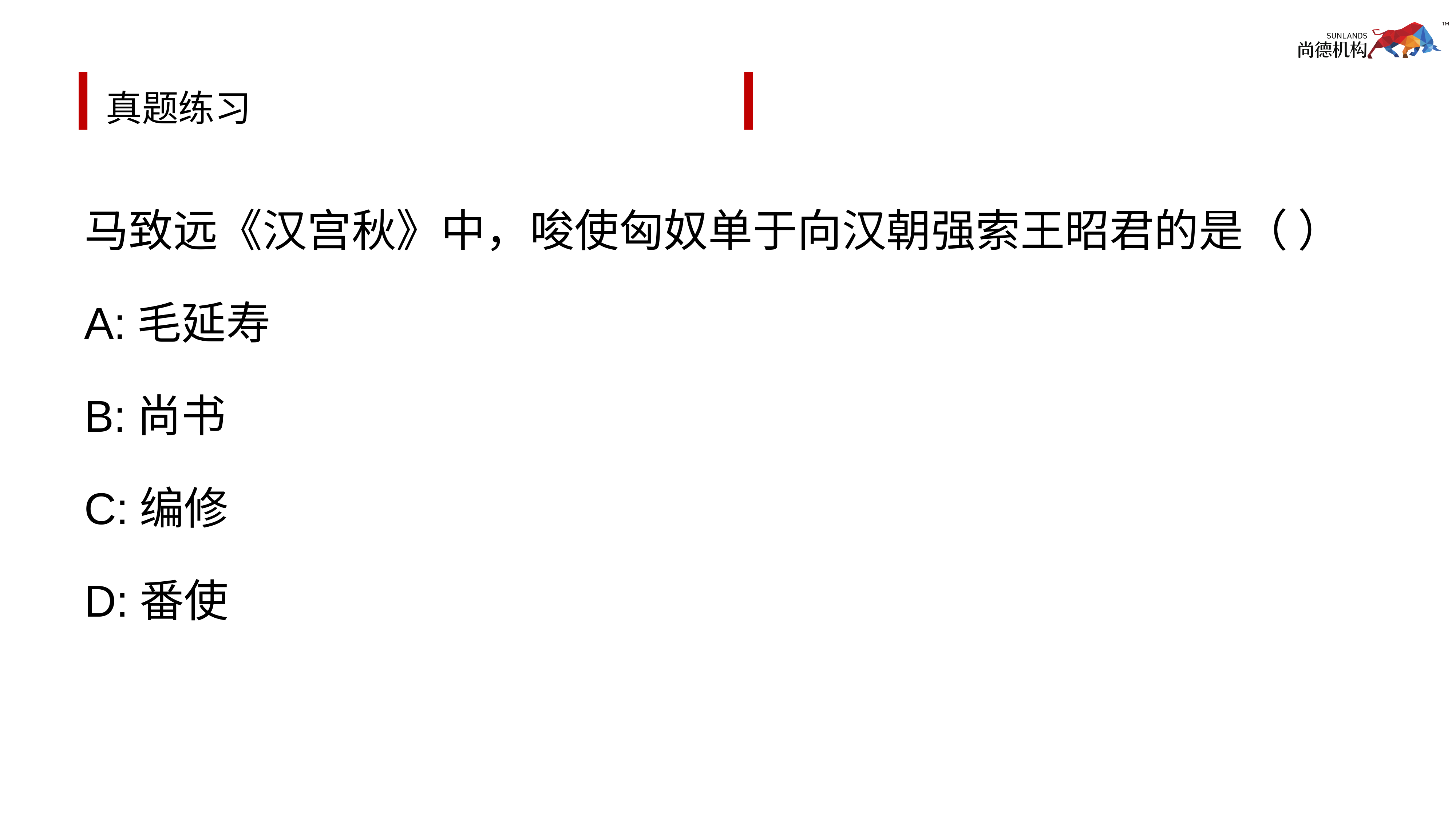

# 真题练习
马致远《汉宫秋》中，唆使匈奴单于向汉朝强索王昭君的是（ ）
A:毛延寿
B:尚书
C:编修
D:番使